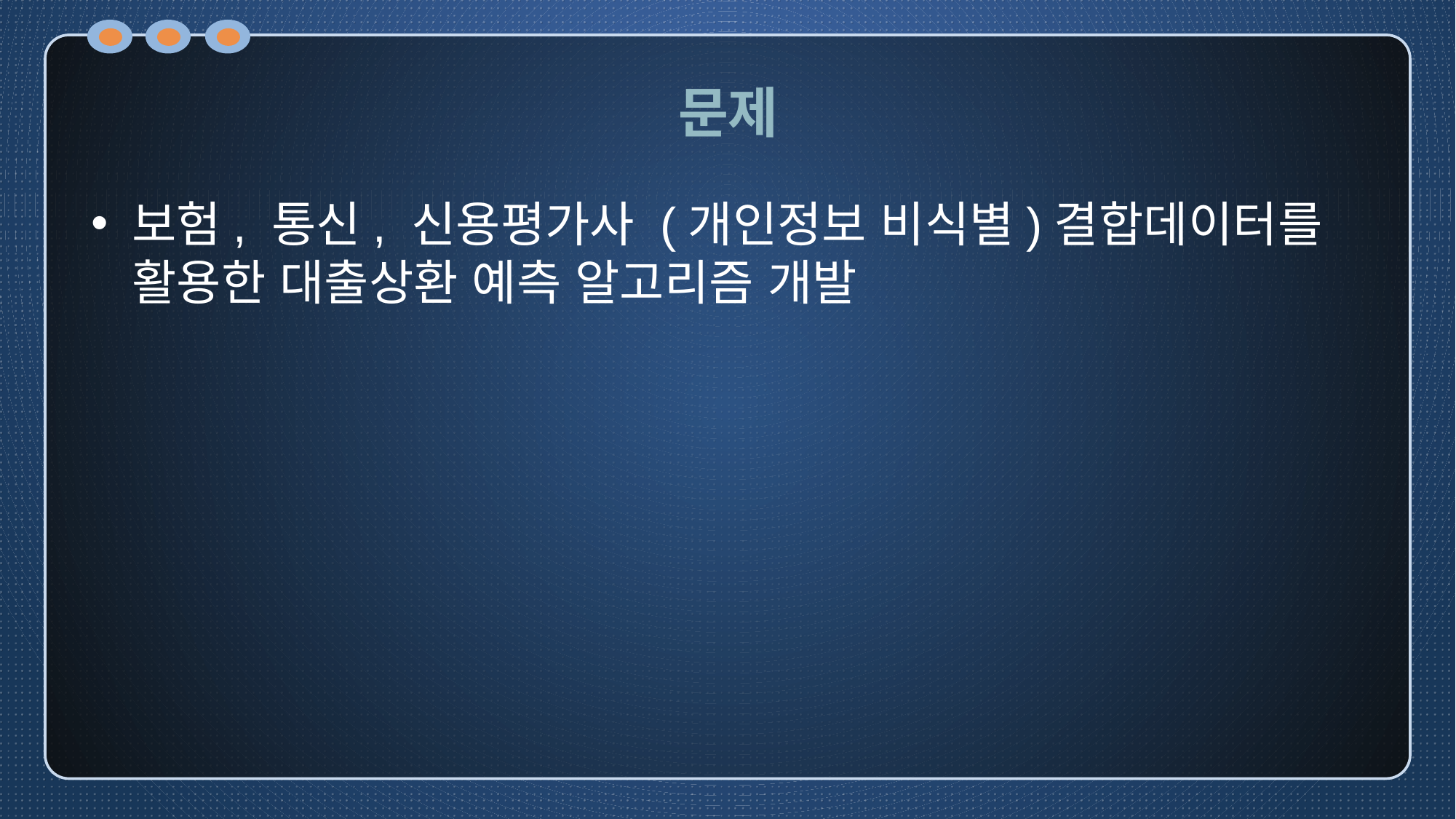

# 문제
보험, 통신, 신용평가사 (개인정보 비식별)결합데이터를 활용한 대출상환 예측 알고리즘 개발